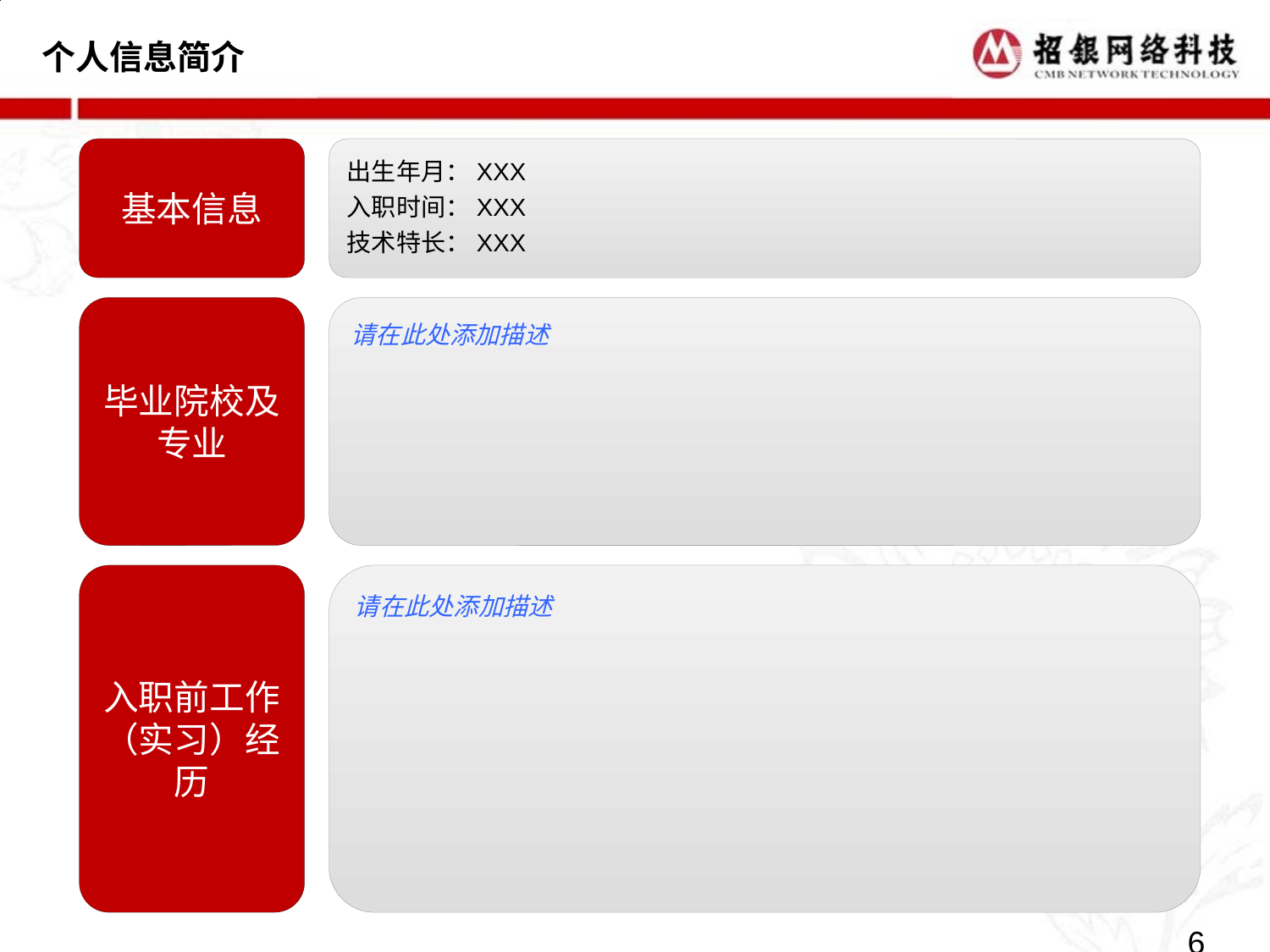

个人信息简介
基本信息
出生年月：XXX
入职时间：XXX
技术特长：XXX
请在此处添加描述
毕业院校及专业
入职前工作（实习）经历
请在此处添加描述
6